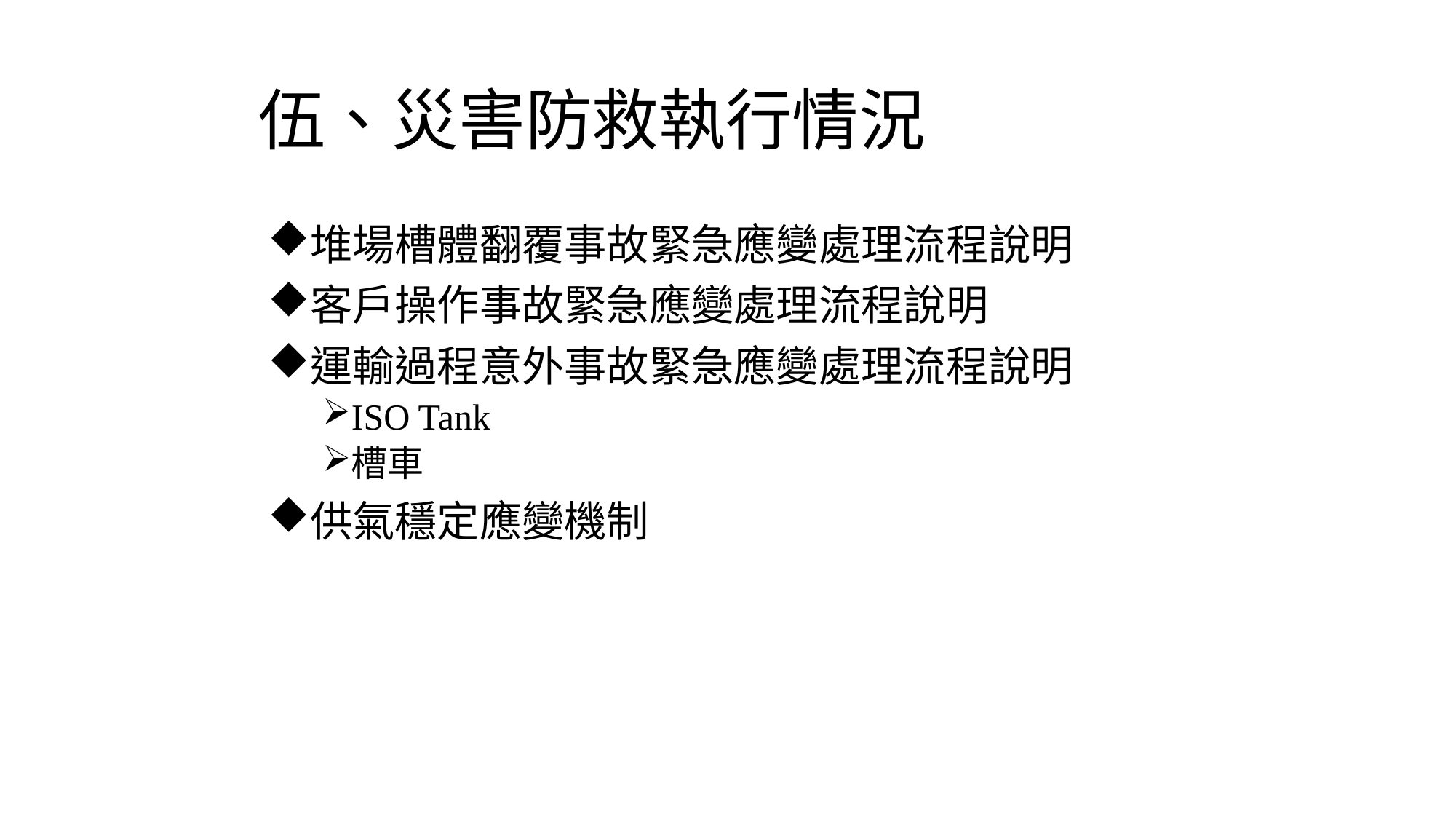

# 伍、災害防救執行情況
堆場槽體翻覆事故緊急應變處理流程說明
客戶操作事故緊急應變處理流程說明
運輸過程意外事故緊急應變處理流程說明
ISO Tank
槽車
供氣穩定應變機制